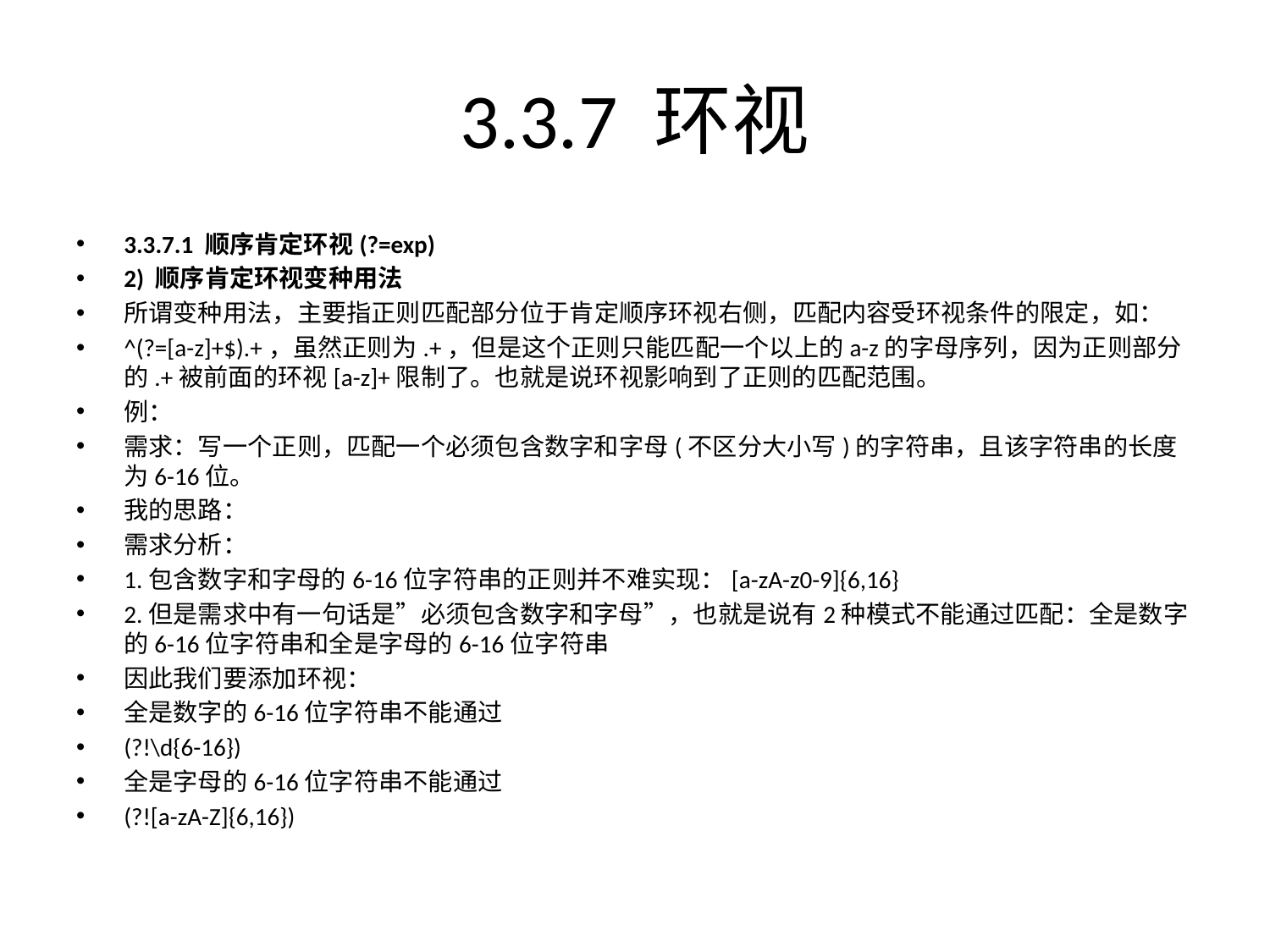

# 3.3.7 环视
3.3.7.1 顺序肯定环视(?=exp)
2) 顺序肯定环视变种用法
所谓变种用法，主要指正则匹配部分位于肯定顺序环视右侧，匹配内容受环视条件的限定，如：
^(?=[a-z]+$).+，虽然正则为.+，但是这个正则只能匹配一个以上的a-z的字母序列，因为正则部分的.+被前面的环视[a-z]+限制了。也就是说环视影响到了正则的匹配范围。
例：
需求：写一个正则，匹配一个必须包含数字和字母(不区分大小写)的字符串，且该字符串的长度为6-16位。
我的思路：
需求分析：
1.包含数字和字母的6-16位字符串的正则并不难实现：[a-zA-z0-9]{6,16}
2.但是需求中有一句话是”必须包含数字和字母”，也就是说有2种模式不能通过匹配：全是数字的6-16位字符串和全是字母的6-16位字符串
因此我们要添加环视：
全是数字的6-16位字符串不能通过
(?!\d{6-16})
全是字母的6-16位字符串不能通过
(?![a-zA-Z]{6,16})